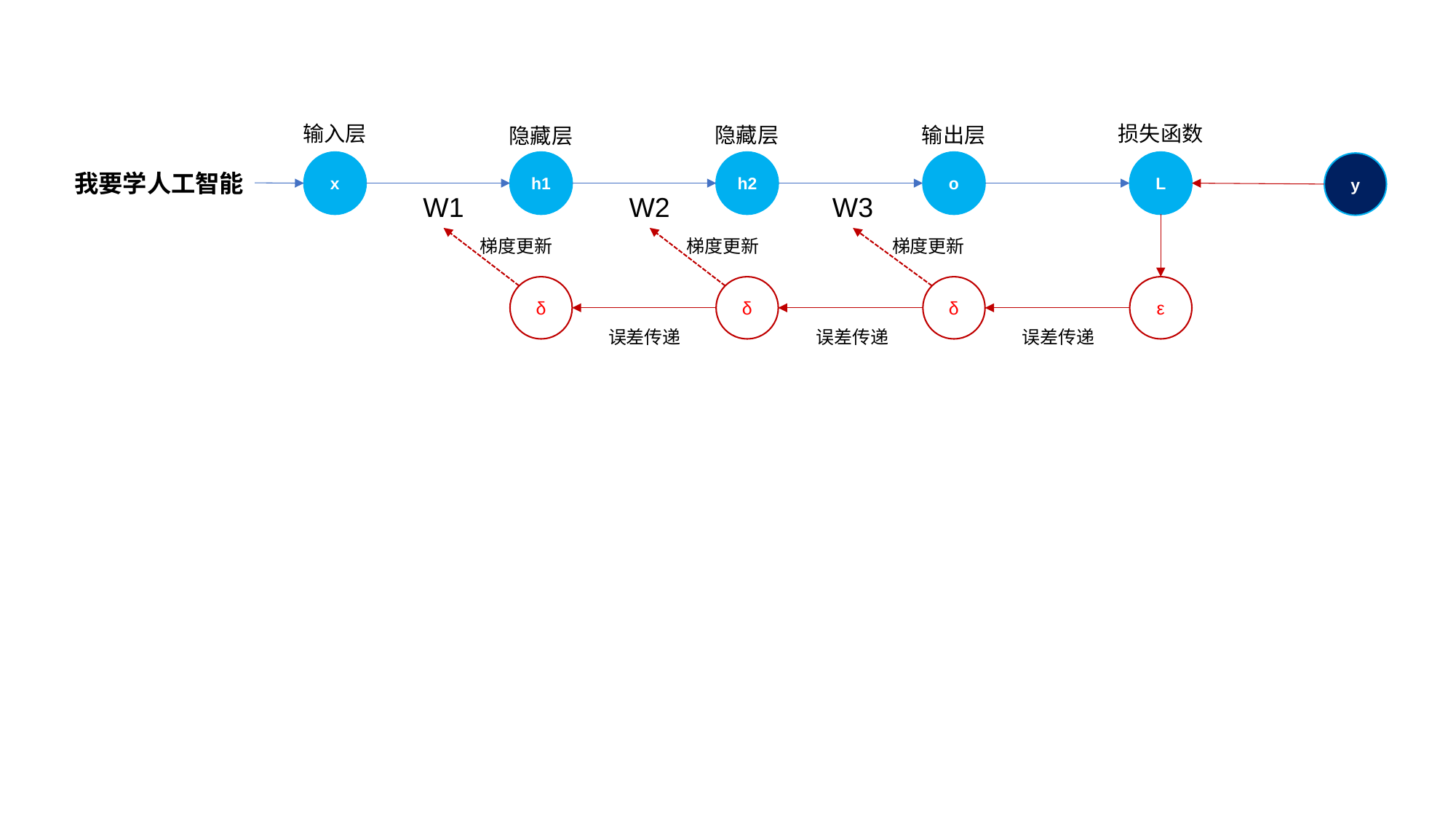

损失函数
输入层
隐藏层
输出层
隐藏层
h2
o
L
h1
x
y
我要学人工智能
W1
W2
W3
梯度更新
梯度更新
梯度更新
δ
δ
δ
ε
误差传递
误差传递
误差传递